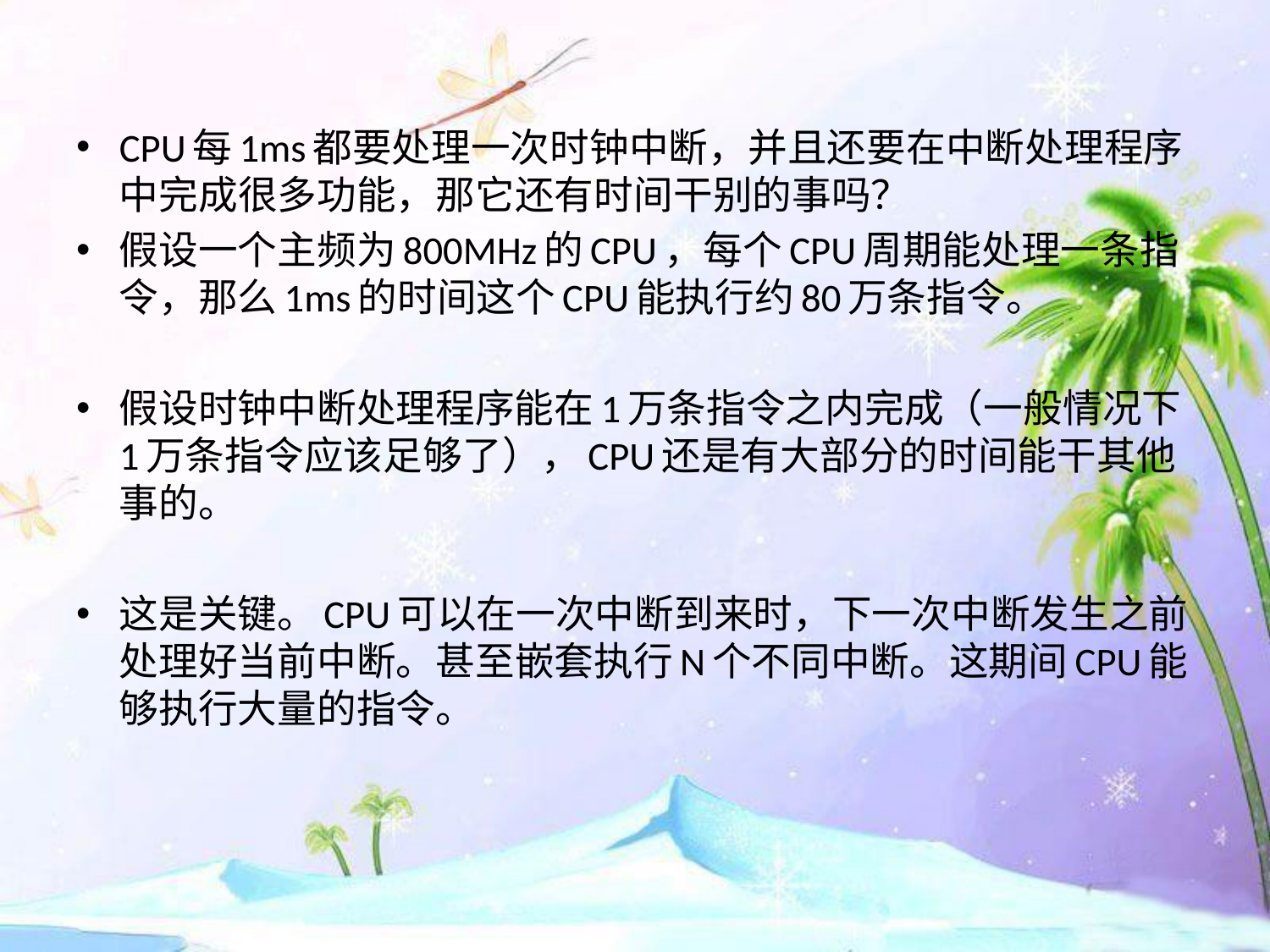

CPU每1ms都要处理一次时钟中断，并且还要在中断处理程序中完成很多功能，那它还有时间干别的事吗？
假设一个主频为800MHz的CPU，每个CPU周期能处理一条指令，那么1ms的时间这个CPU能执行约80万条指令。

假设时钟中断处理程序能在1万条指令之内完成（一般情况下1万条指令应该足够了），CPU还是有大部分的时间能干其他事的。

这是关键。CPU可以在一次中断到来时，下一次中断发生之前处理好当前中断。甚至嵌套执行N个不同中断。这期间CPU能够执行大量的指令。